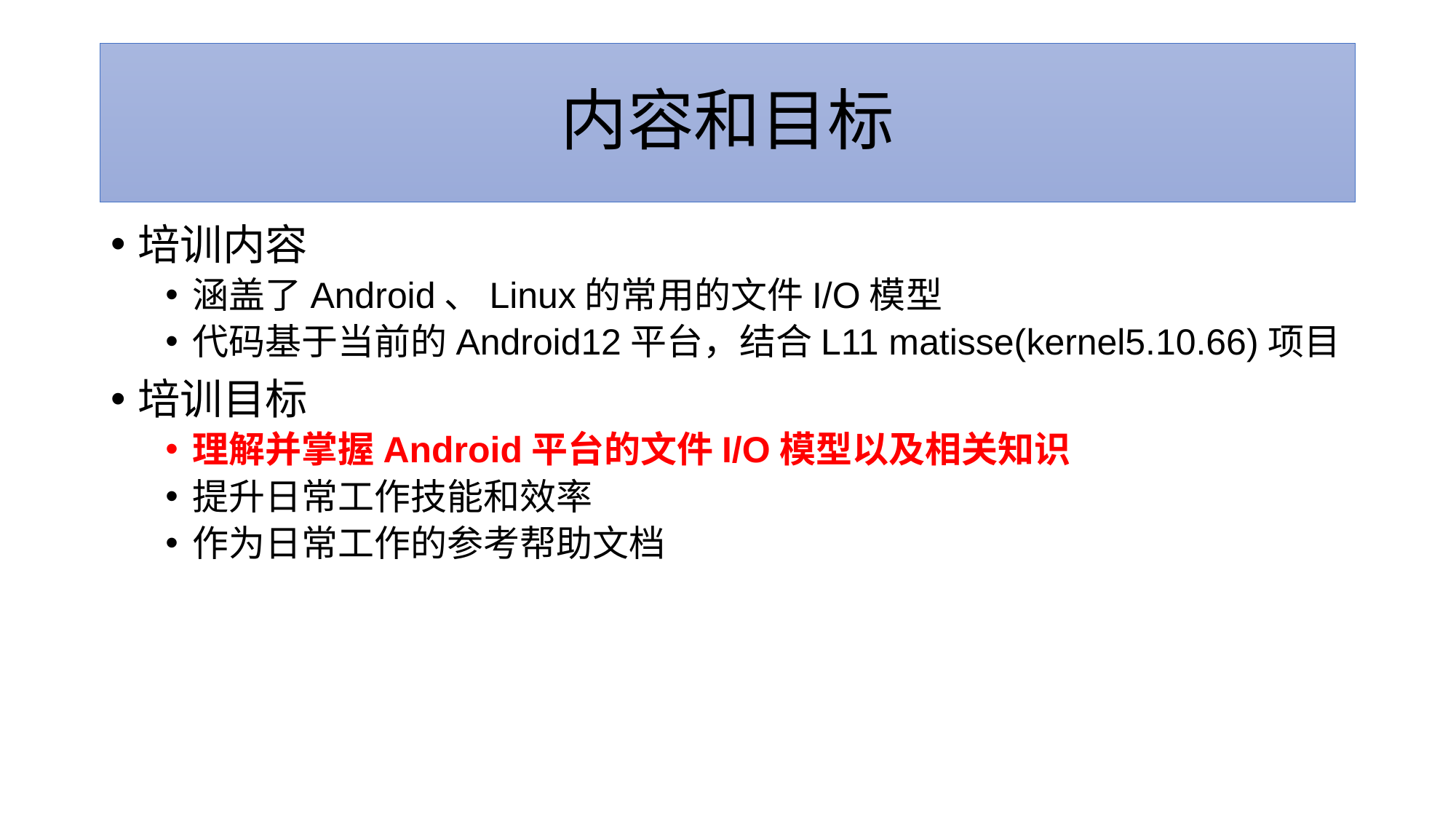

内容和目标
培训内容
涵盖了Android、Linux的常用的文件I/O模型
代码基于当前的Android12平台，结合L11 matisse(kernel5.10.66)项目
培训目标
理解并掌握Android平台的文件I/O模型以及相关知识
提升日常工作技能和效率
作为日常工作的参考帮助文档